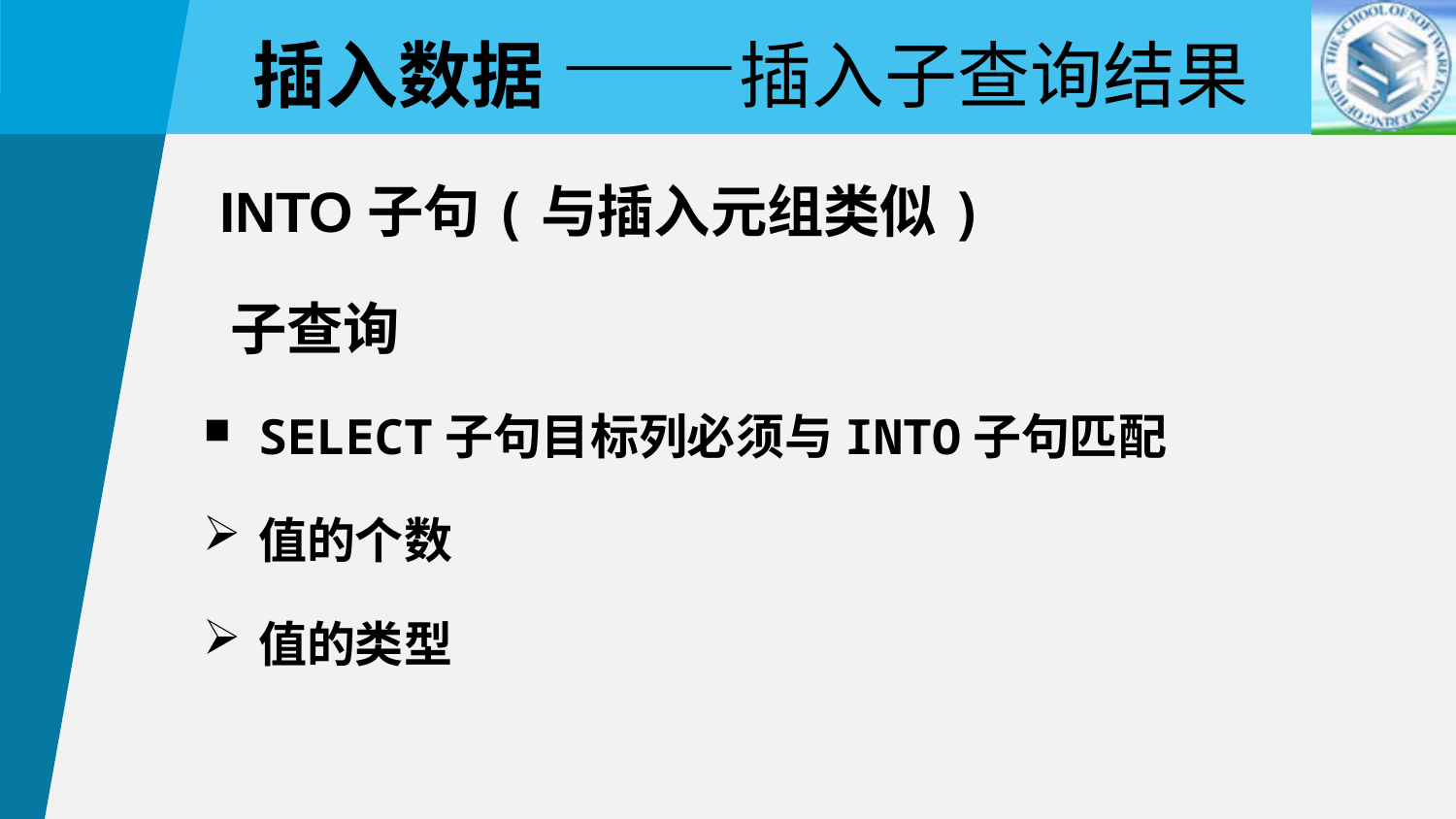

插入数据 ——插入子查询结果
 INTO子句(与插入元组类似)
 子查询
SELECT子句目标列必须与INTO子句匹配
值的个数
值的类型